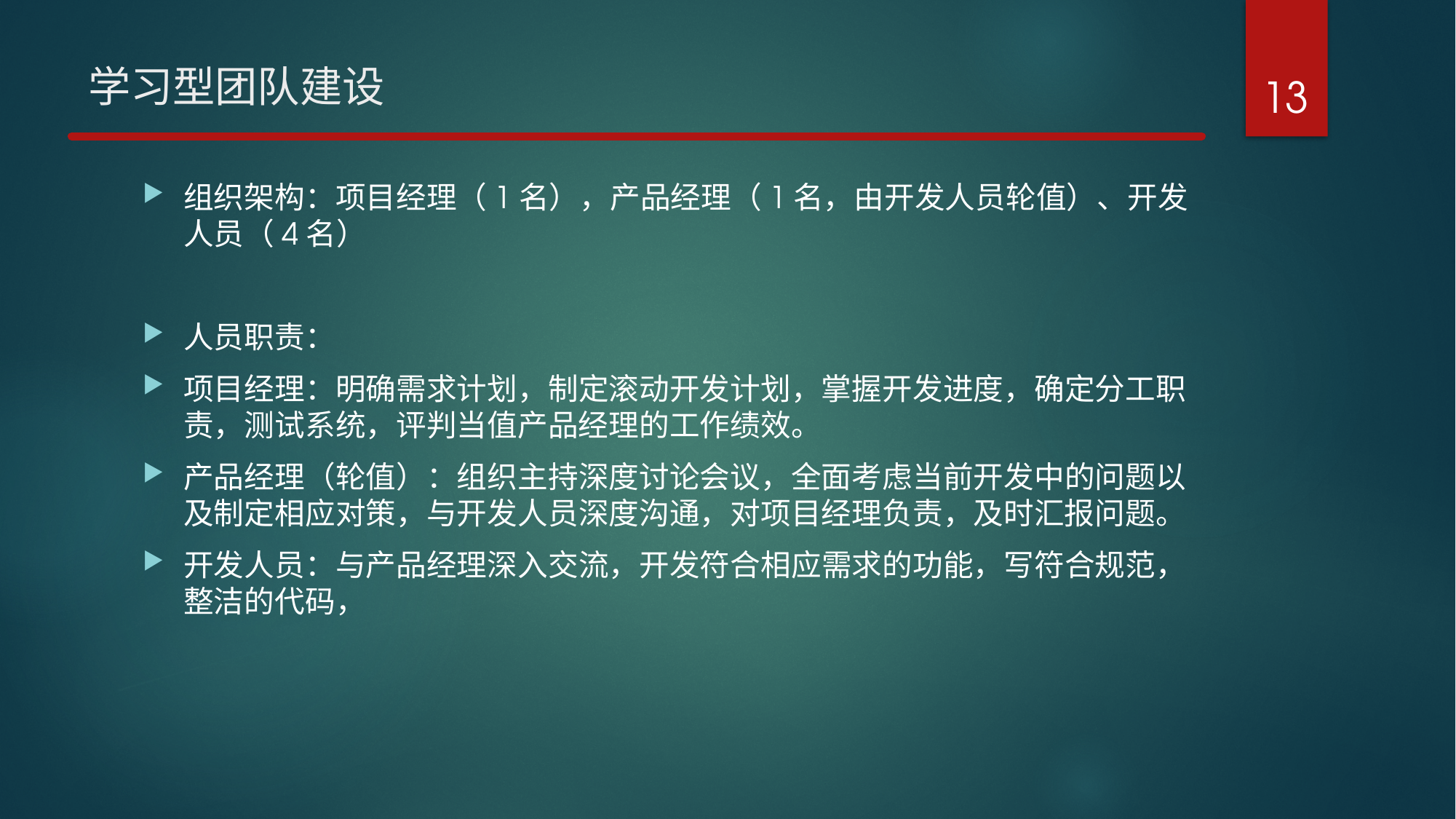

13
# 学习型团队建设
组织架构：项目经理（1名），产品经理（1名，由开发人员轮值）、开发人员（4名）

人员职责：
项目经理：明确需求计划，制定滚动开发计划，掌握开发进度，确定分工职责，测试系统，评判当值产品经理的工作绩效。
产品经理（轮值）：组织主持深度讨论会议，全面考虑当前开发中的问题以及制定相应对策，与开发人员深度沟通，对项目经理负责，及时汇报问题。
开发人员：与产品经理深入交流，开发符合相应需求的功能，写符合规范，整洁的代码，